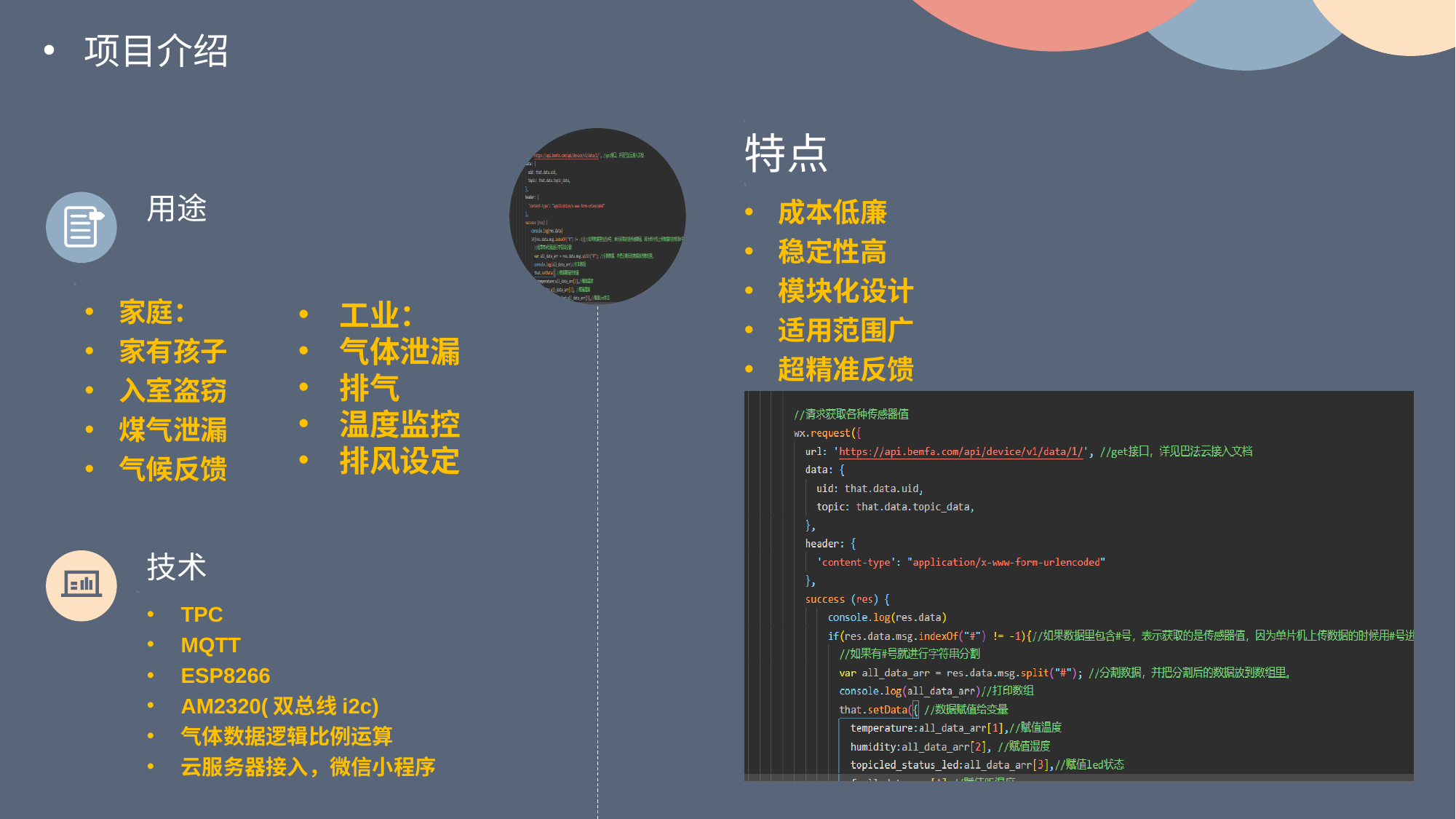

项目介绍
特点

用途
成本低廉
稳定性高
模块化设计
适用范围广
超精准反馈

家庭：
家有孩子
入室盗窃
煤气泄漏
气候反馈
工业：
气体泄漏
排气
温度监控
排风设定

技术

TPC
MQTT
ESP8266
AM2320(双总线i2c)
气体数据逻辑比例运算
云服务器接入，微信小程序